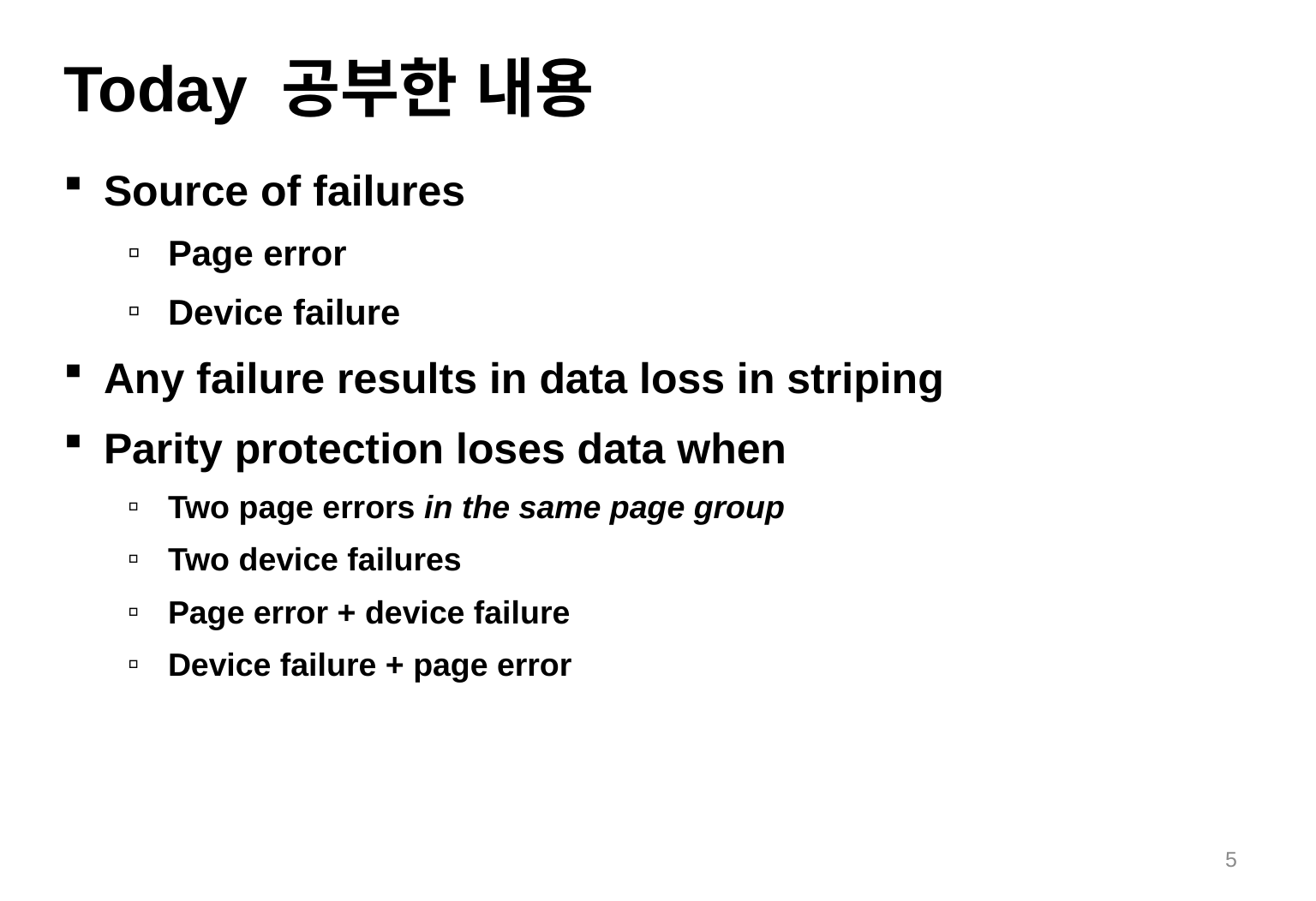

# Today 공부한 내용
Source of failures
Page error
Device failure
Any failure results in data loss in striping
Parity protection loses data when
Two page errors in the same page group
Two device failures
Page error + device failure
Device failure + page error

5